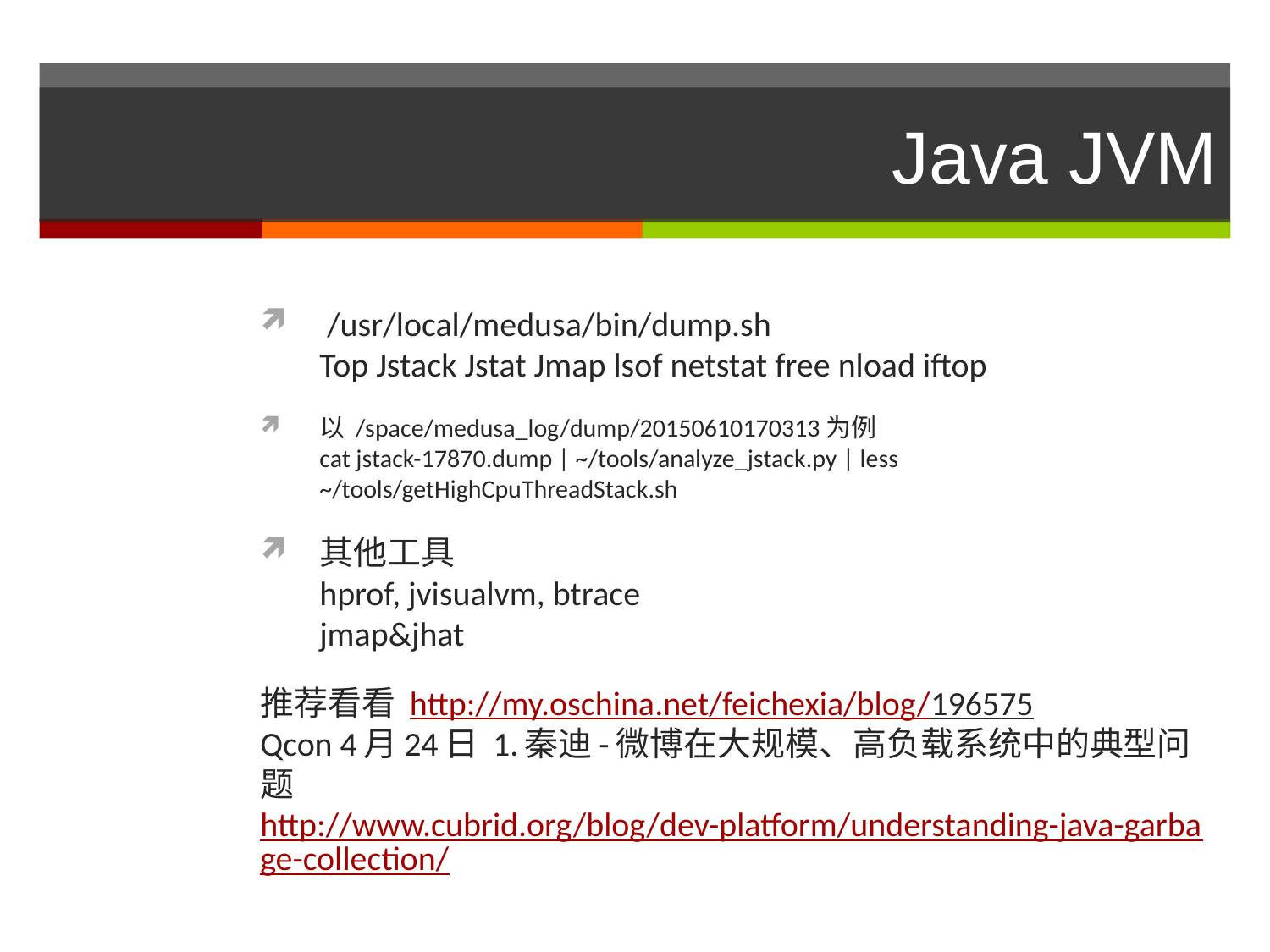

# Java JVM
 /usr/local/medusa/bin/dump.sh
Top Jstack Jstat Jmap lsof netstat free nload iftop
以 /space/medusa_log/dump/20150610170313为例
cat jstack-17870.dump | ~/tools/analyze_jstack.py | less
~/tools/getHighCpuThreadStack.sh
其他工具
hprof, jvisualvm, btrace
jmap&jhat
推荐看看 http://my.oschina.net/feichexia/blog/196575
Qcon 4月24日 1.秦迪-微博在大规模、高负载系统中的典型问题
http://www.cubrid.org/blog/dev-platform/understanding-java-garbage-collection/